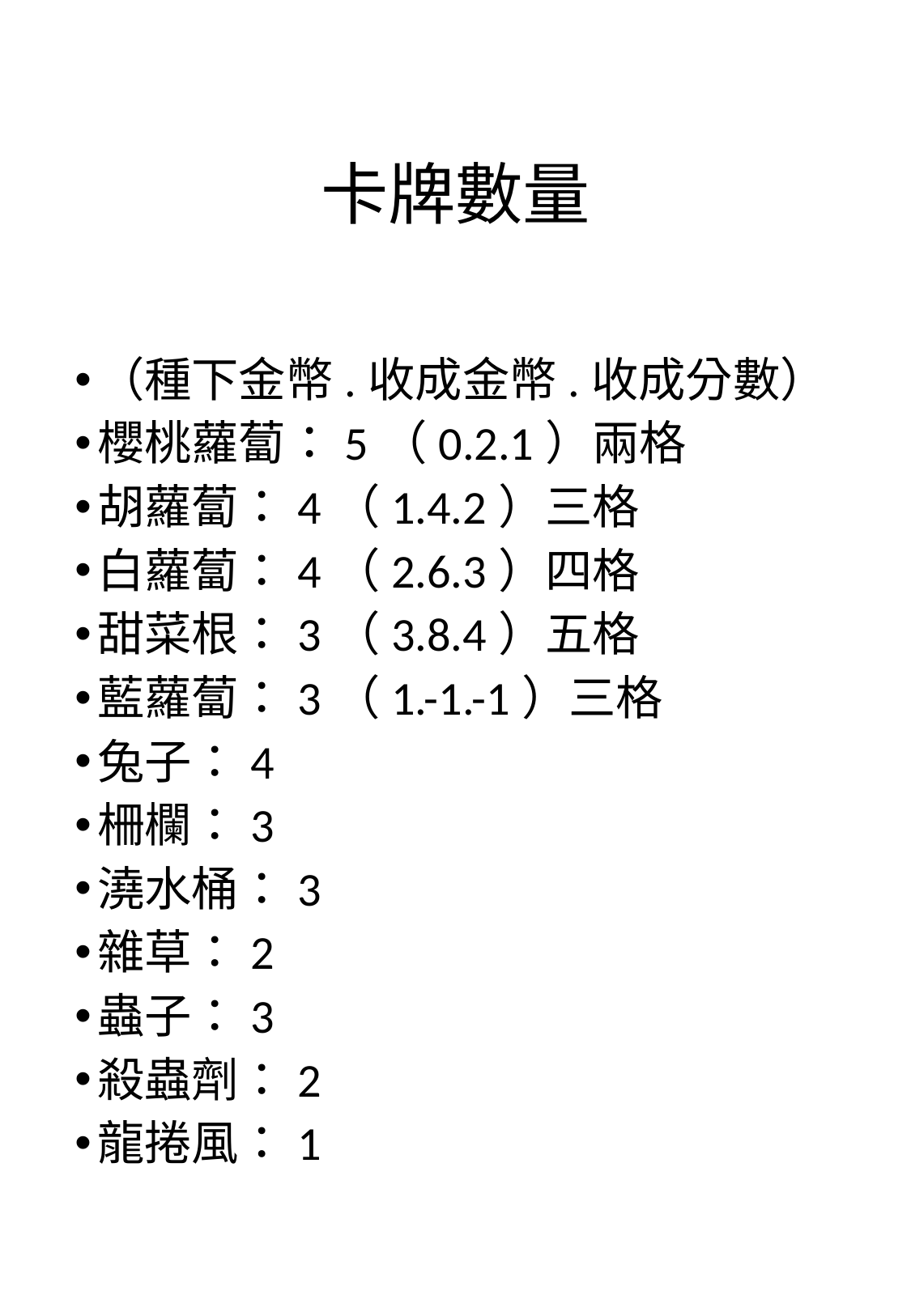

# 卡牌數量
（種下金幣.收成金幣.收成分數）
櫻桃蘿蔔：5（0.2.1）兩格
胡蘿蔔：4（1.4.2）三格
白蘿蔔：4（2.6.3）四格
甜菜根：3（3.8.4）五格
藍蘿蔔：3（1.-1.-1）三格
兔子：4
柵欄：3
澆水桶：3
雜草：2
蟲子：3
殺蟲劑：2
龍捲風：1